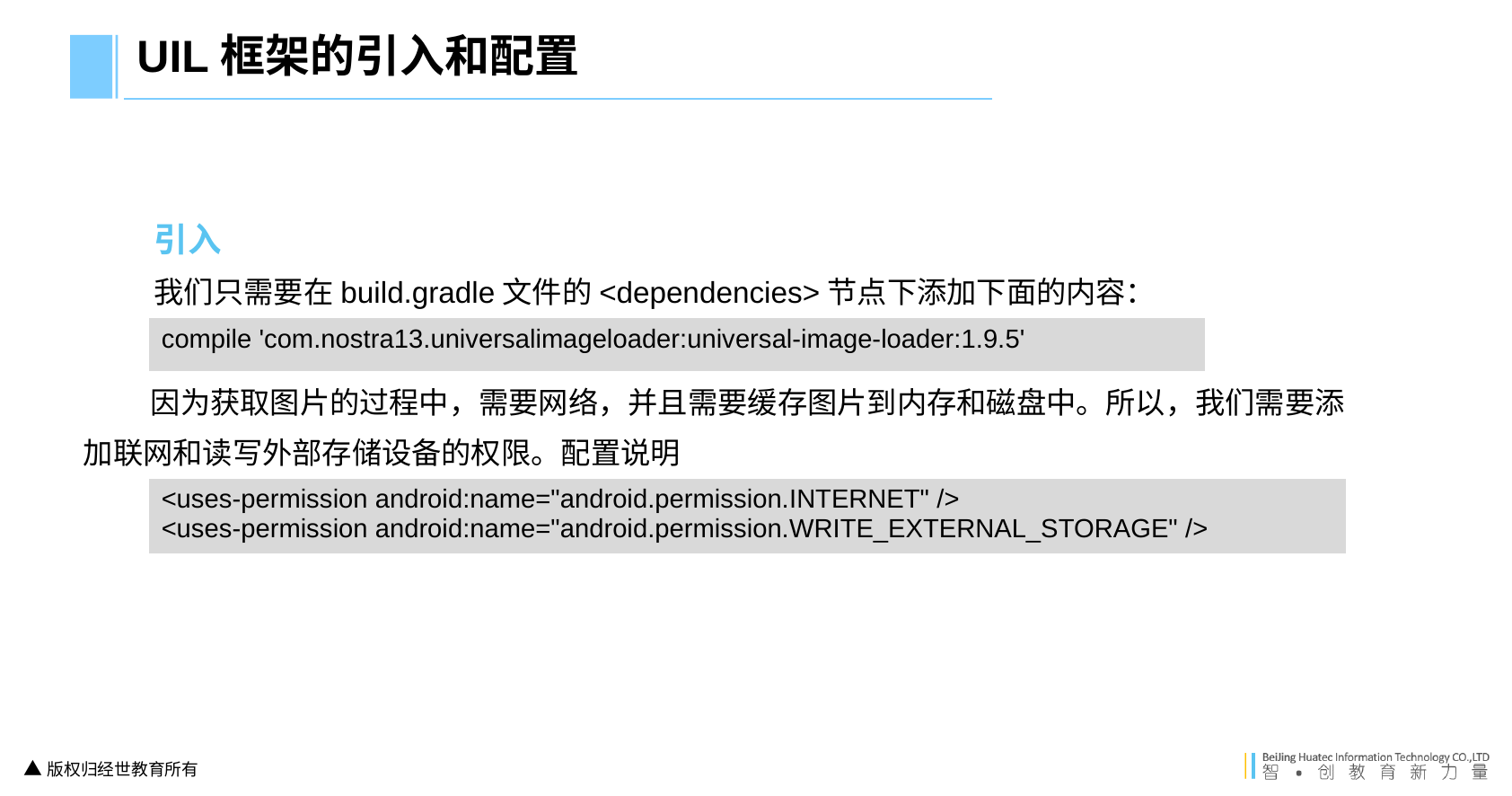

UIL框架的引入和配置

引入
我们只需要在build.gradle文件的<dependencies>节点下添加下面的内容：
| compile 'com.nostra13.universalimageloader:universal-image-loader:1.9.5' |
| --- |
因为获取图片的过程中，需要网络，并且需要缓存图片到内存和磁盘中。所以，我们需要添加联网和读写外部存储设备的权限。配置说明
| <uses-permission android:name="android.permission.INTERNET" /> <uses-permission android:name="android.permission.WRITE\_EXTERNAL\_STORAGE" /> |
| --- |